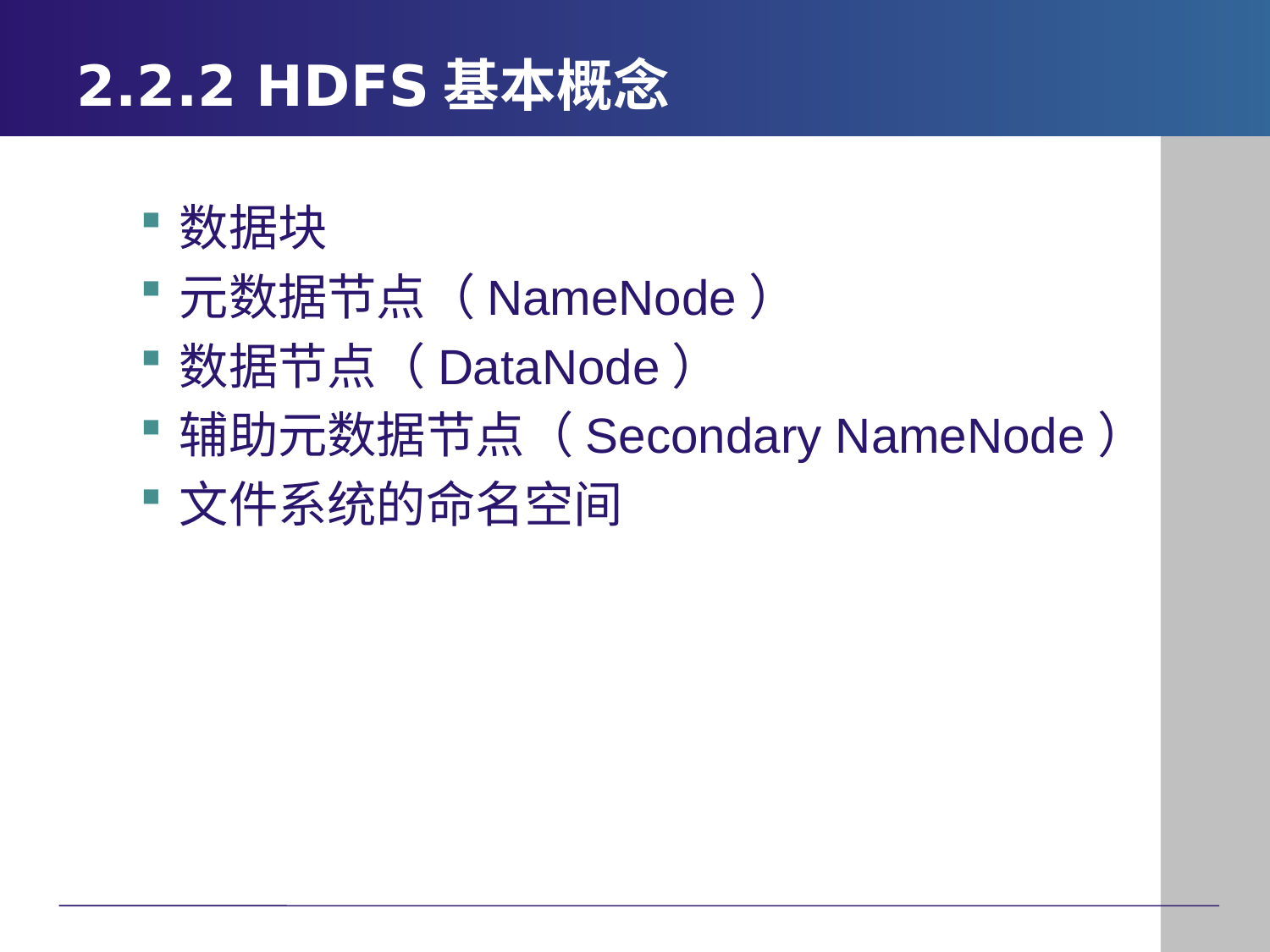

# 2.2.2 HDFS基本概念
数据块
元数据节点（NameNode）
数据节点（DataNode）
辅助元数据节点（Secondary NameNode）
文件系统的命名空间